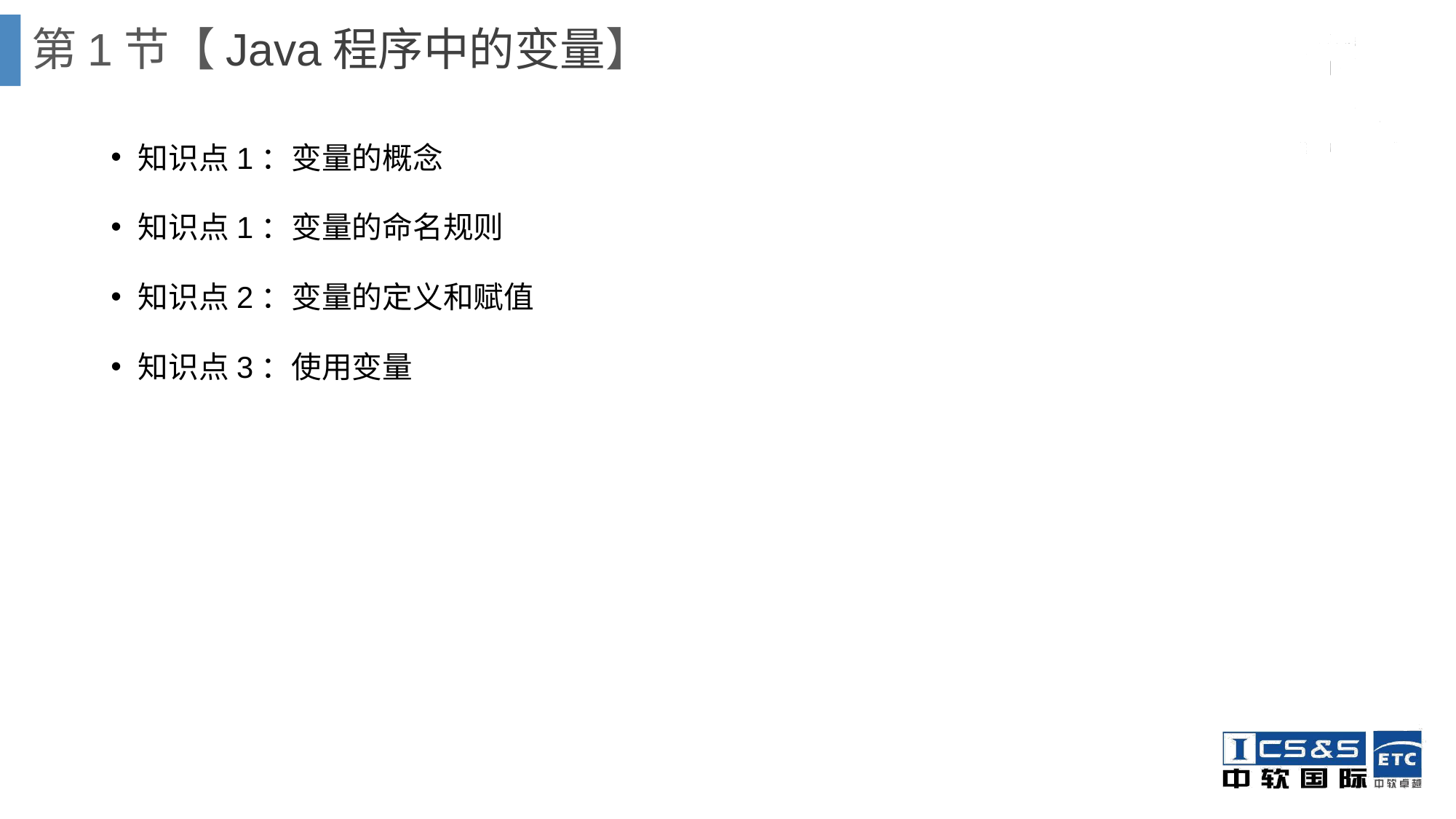

# 第1节【Java程序中的变量】
知识点1：变量的概念
知识点1：变量的命名规则
知识点2：变量的定义和赋值
知识点3：使用变量